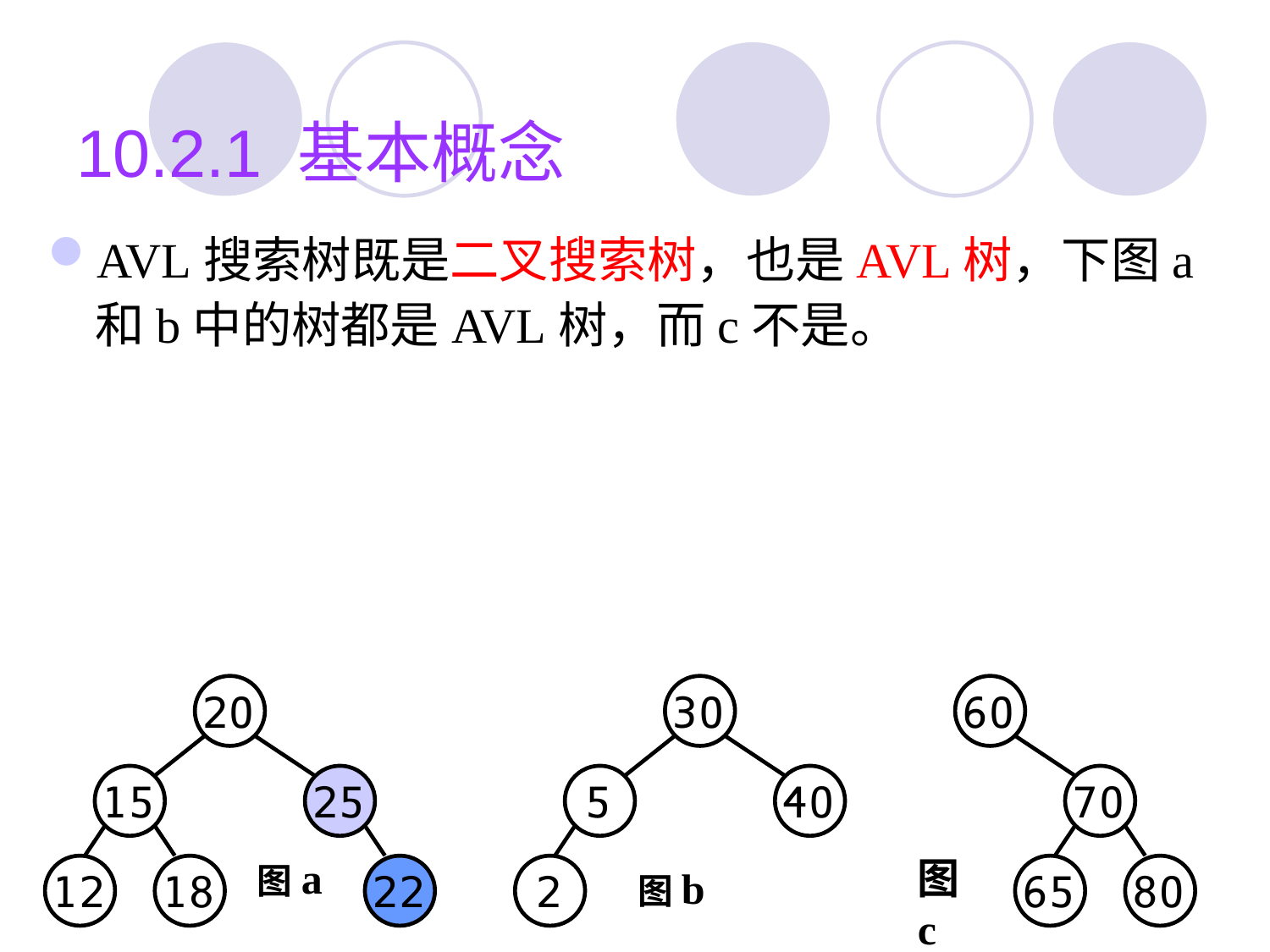

19
10.2.1 基本概念

AVL搜索树既是二叉搜索树，也是AVL树，下图a和b中的树都是AVL树，而c不是。
20
30
60

15
25
5
40
70

图a
图c
12
18
22
2
65
80
图b